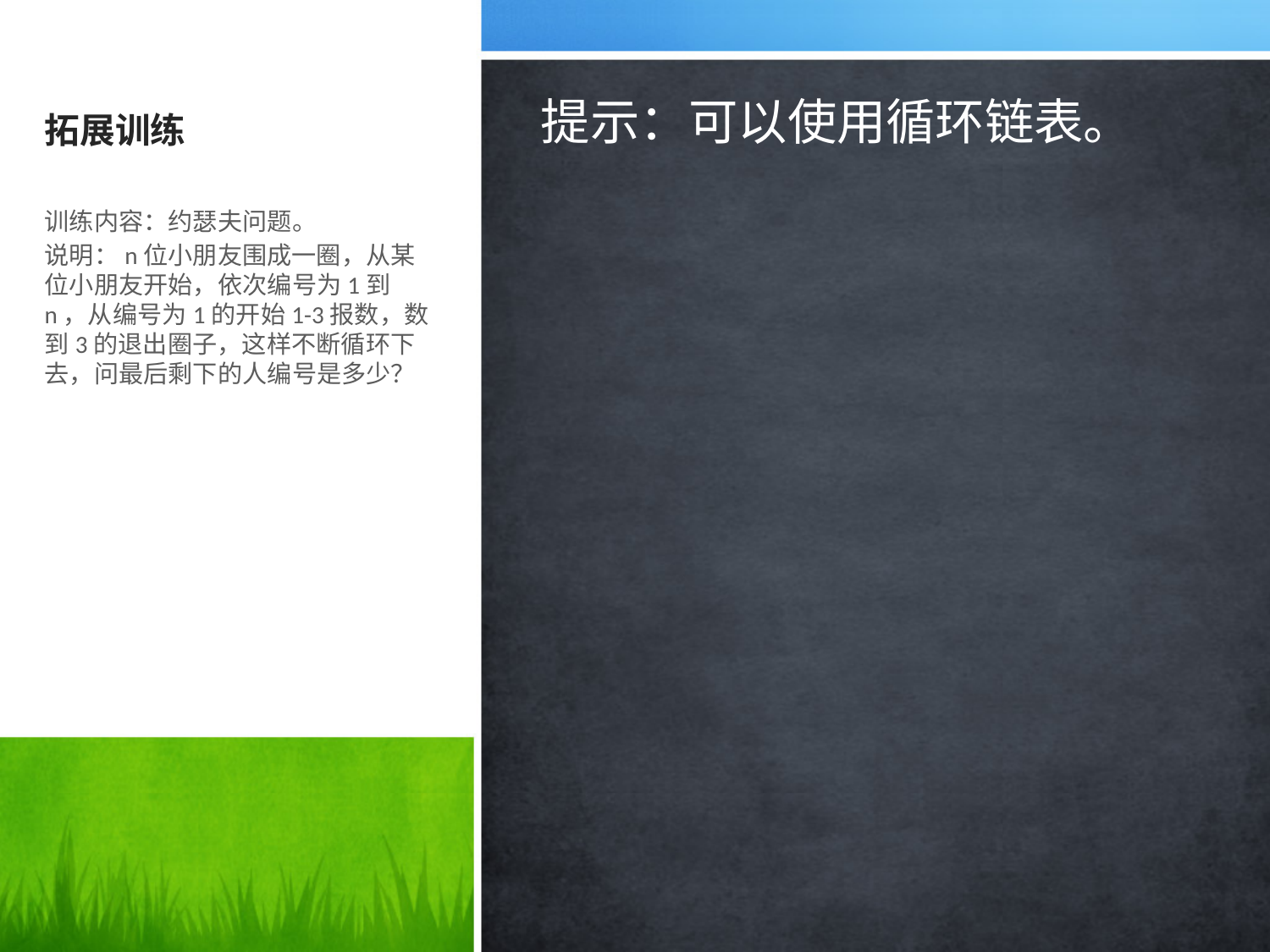

# 拓展训练
提示：可以使用循环链表。

训练内容：约瑟夫问题。
说明：n位小朋友围成一圈，从某位小朋友开始，依次编号为1到n，从编号为1的开始1-3报数，数到3的退出圈子，这样不断循环下去，问最后剩下的人编号是多少？